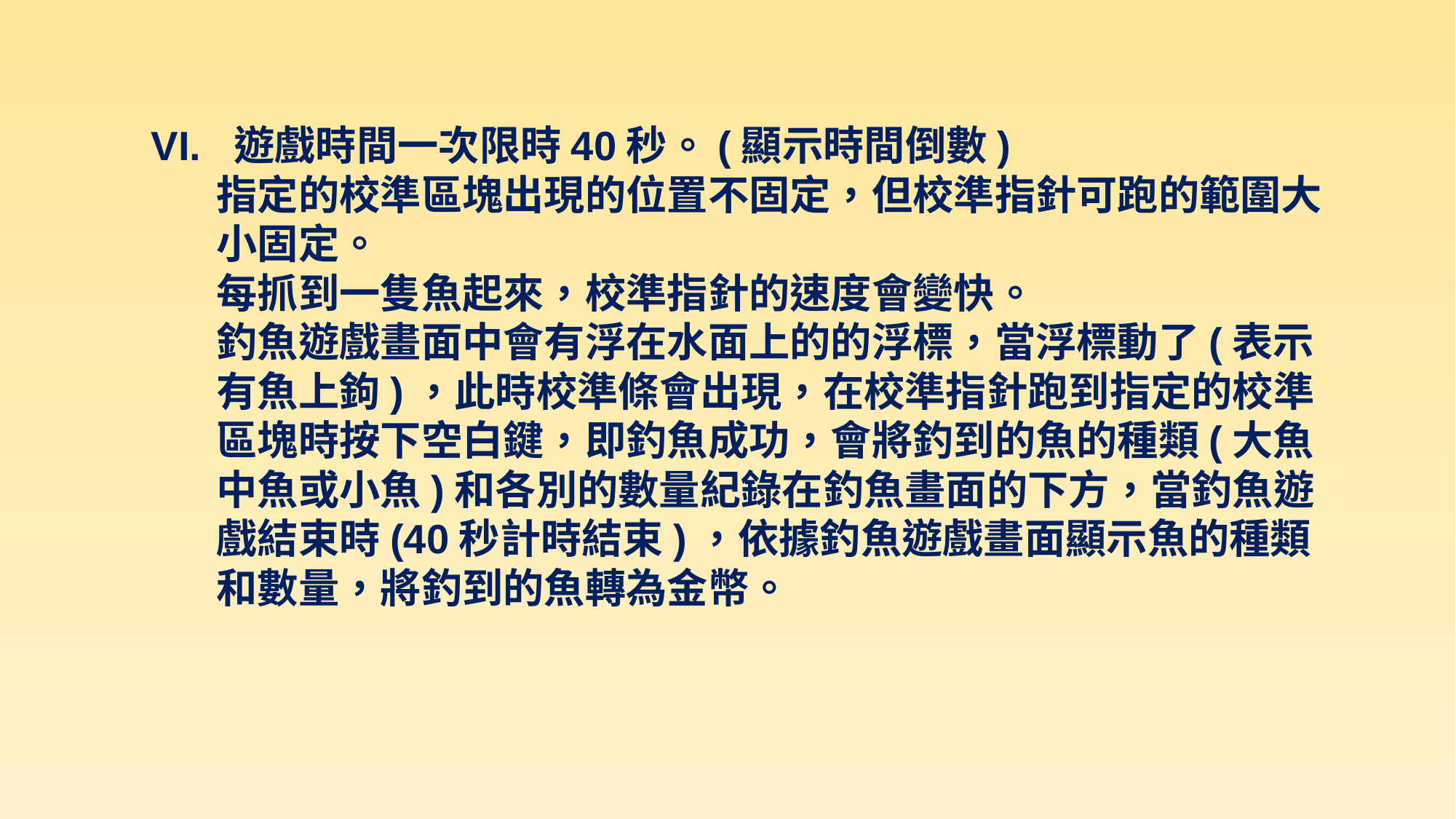

VI.  遊戲時間一次限時40秒。(顯示時間倒數)
指定的校準區塊出現的位置不固定，但校準指針可跑的範圍大小固定。
每抓到一隻魚起來，校準指針的速度會變快。
釣魚遊戲畫面中會有浮在水面上的的浮標，當浮標動了(表示有魚上鉤)，此時校準條會出現，在校準指針跑到指定的校準區塊時按下空白鍵，即釣魚成功，會將釣到的魚的種類(大魚中魚或小魚)和各別的數量紀錄在釣魚畫面的下方，當釣魚遊戲結束時(40秒計時結束)，依據釣魚遊戲畫面顯示魚的種類和數量，將釣到的魚轉為金幣。